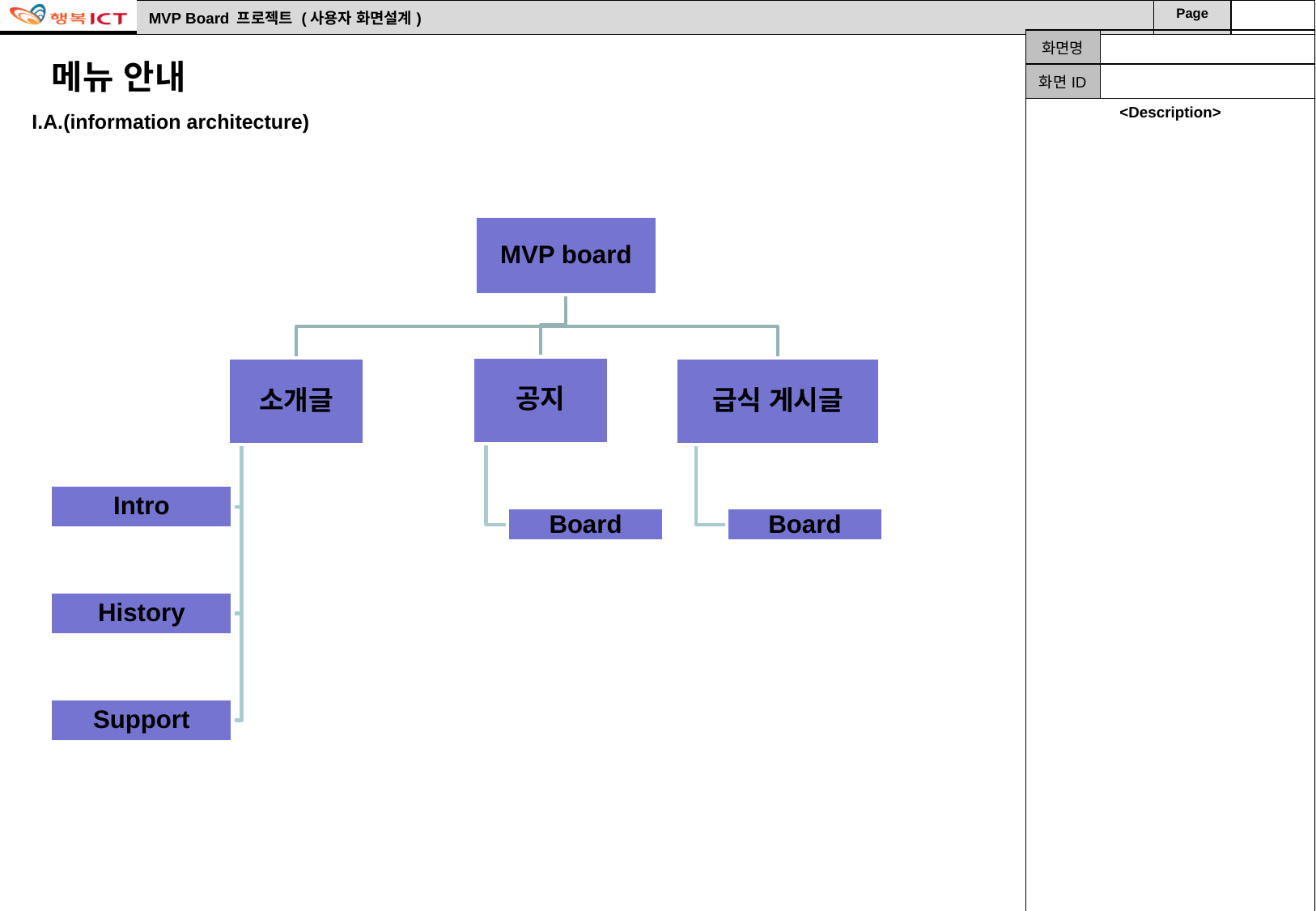

메뉴 안내
I.A.(information architecture)
MVP board
소개글
Intro
History
Support
공지
Board
급식 게시글
Board